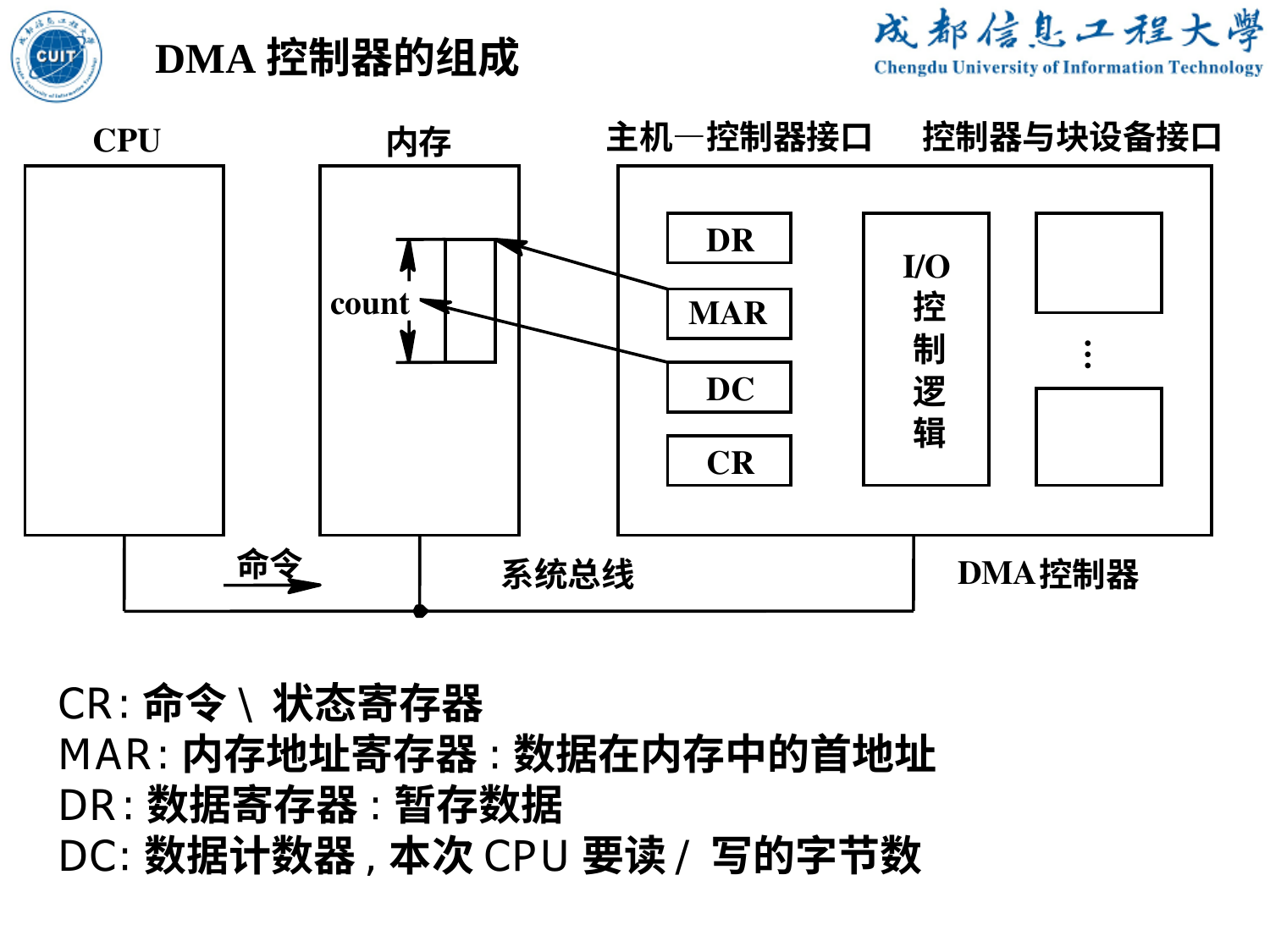

DMA控制器的组成
主机—控制器接口
控制器与块设备接口
CPU
内存

DR

I/O

count
控

MAR

制

…

DC
逻

辑

CR

命令
DMA
系统总线
控制器

CR:命令\状态寄存器
MAR:内存地址寄存器:数据在内存中的首地址
DR:数据寄存器:暂存数据
DC:数据计数器,本次CPU要读/写的字节数